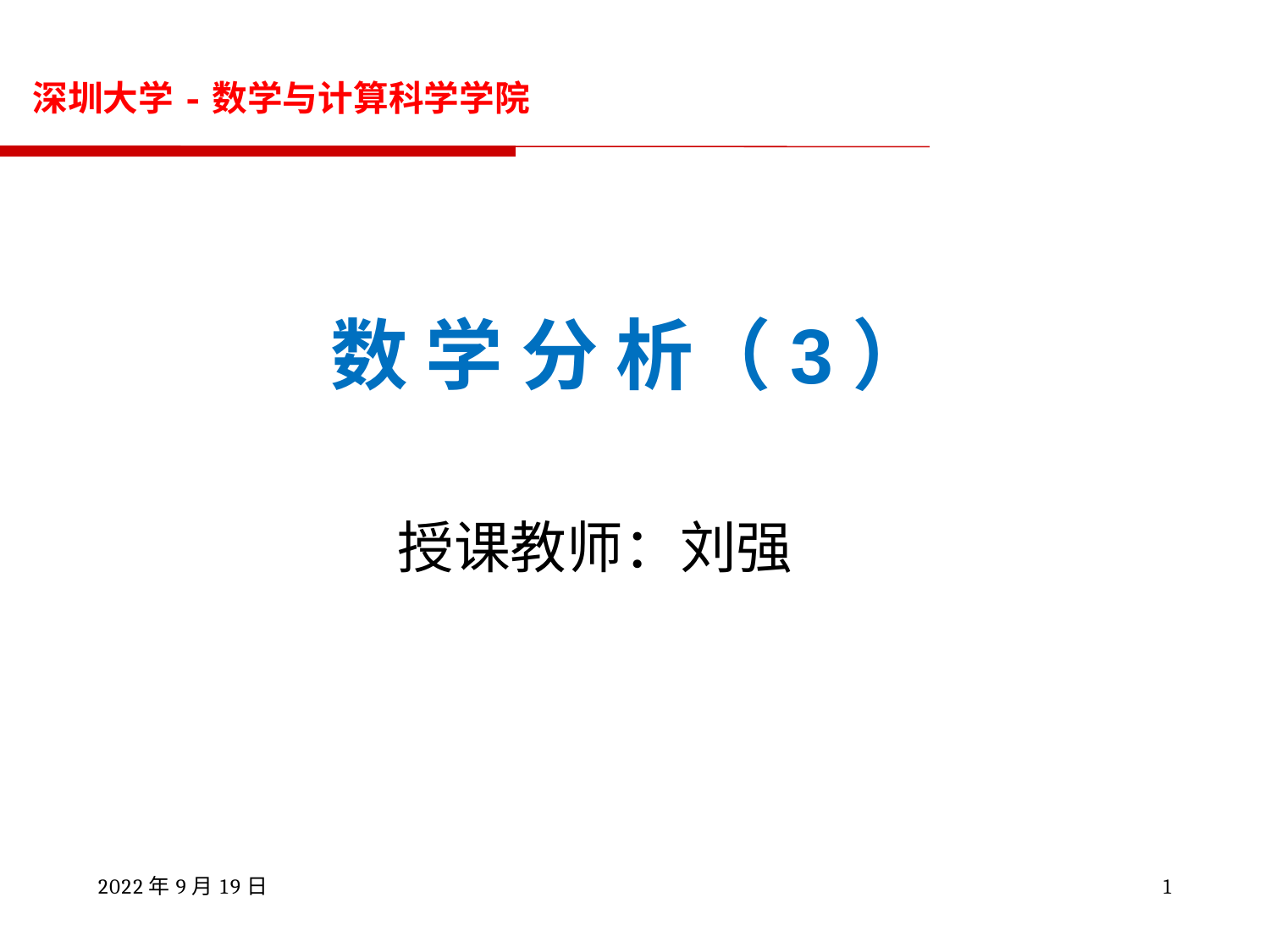

深圳大学-数学与计算科学学院
数 学 分 析（3）
授课教师：刘强

2022年9月19日
1